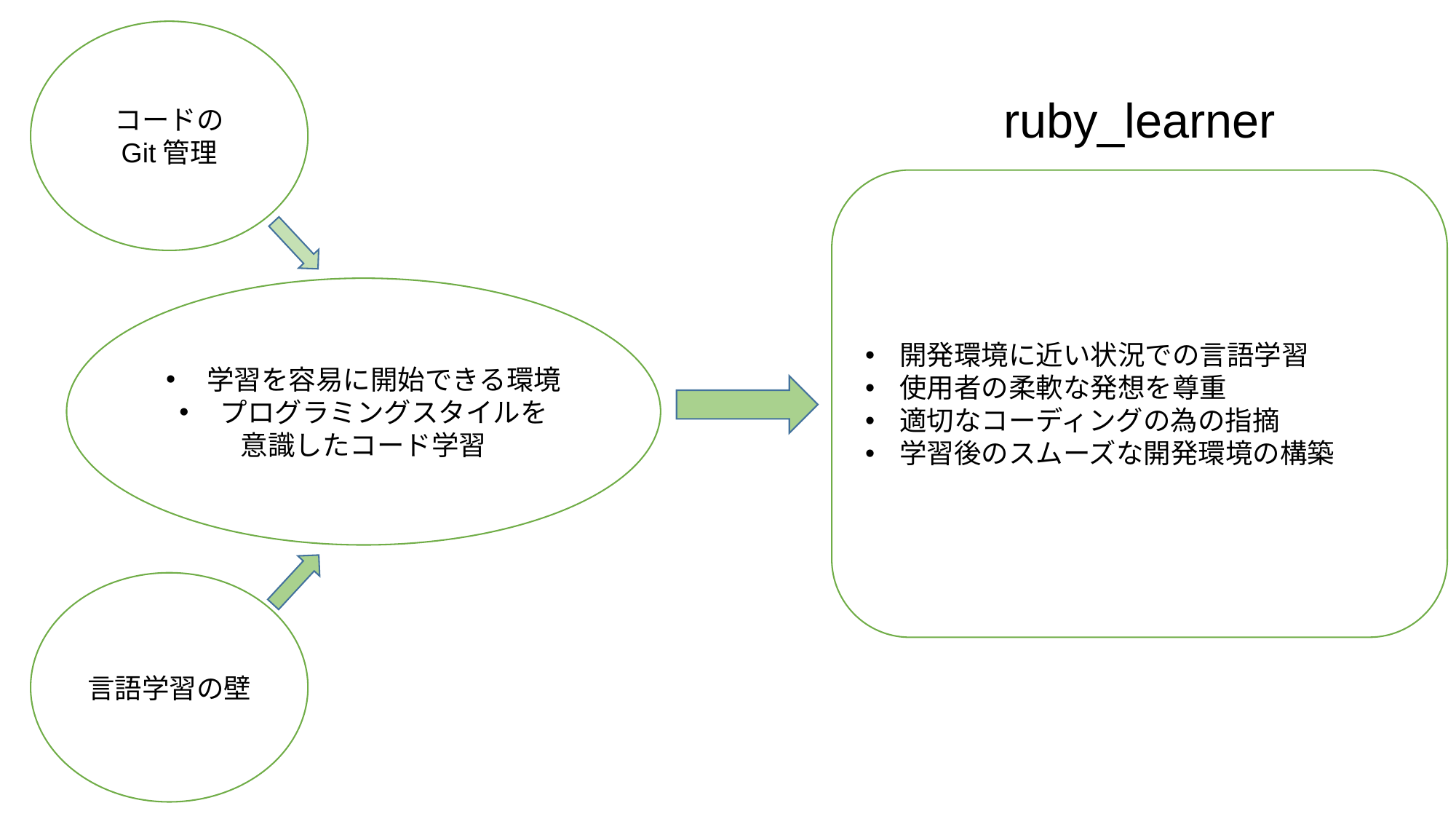

コードの
Git管理
ruby_learner
開発環境に近い状況での言語学習
使用者の柔軟な発想を尊重
適切なコーディングの為の指摘
学習後のスムーズな開発環境の構築

学習を容易に開始できる環境
プログラミングスタイルを
意識したコード学習

言語学習の壁